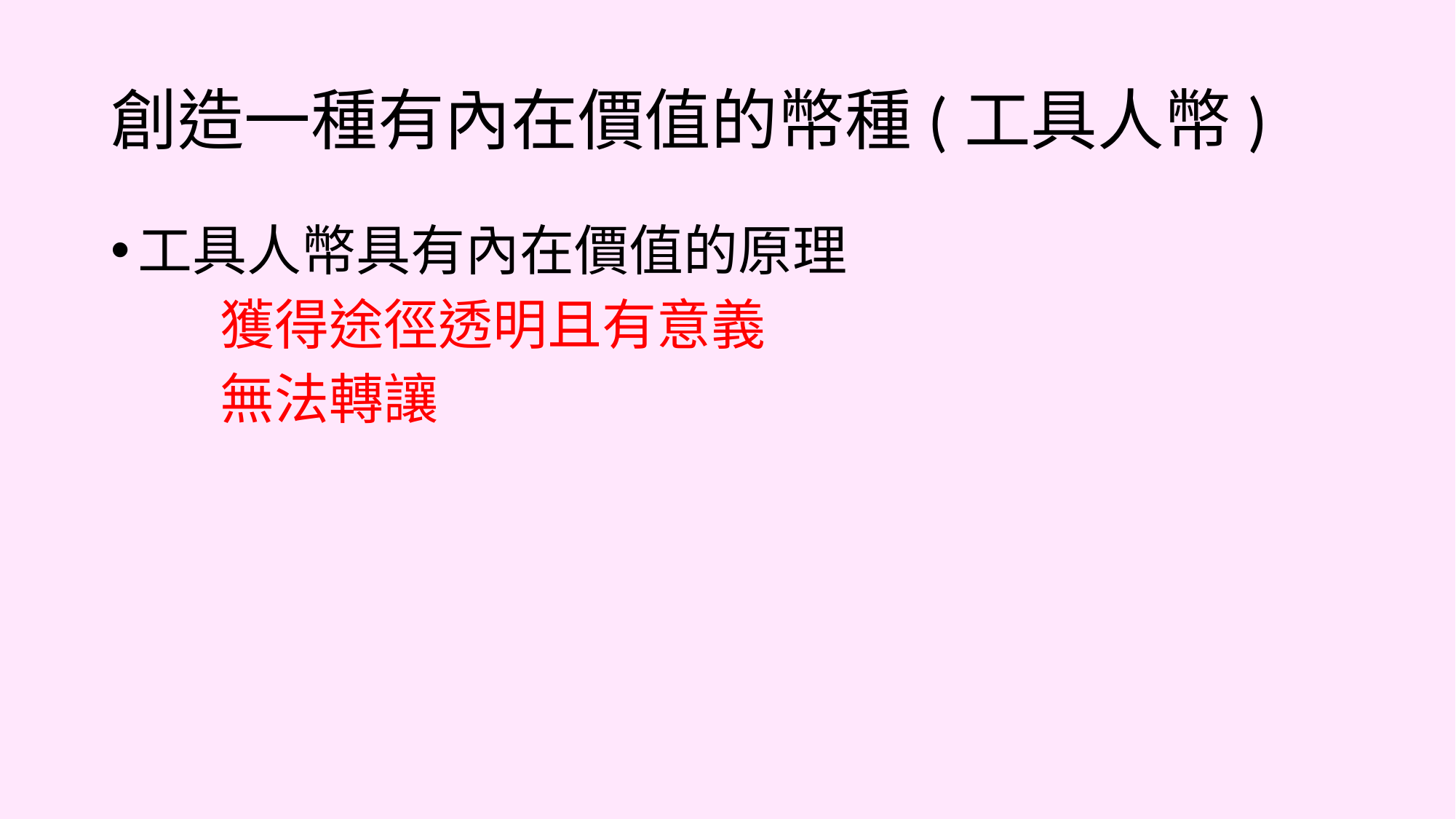

# 創造一種有內在價值的幣種(工具人幣)
工具人幣具有內在價值的原理
    	獲得途徑透明且有意義
	無法轉讓